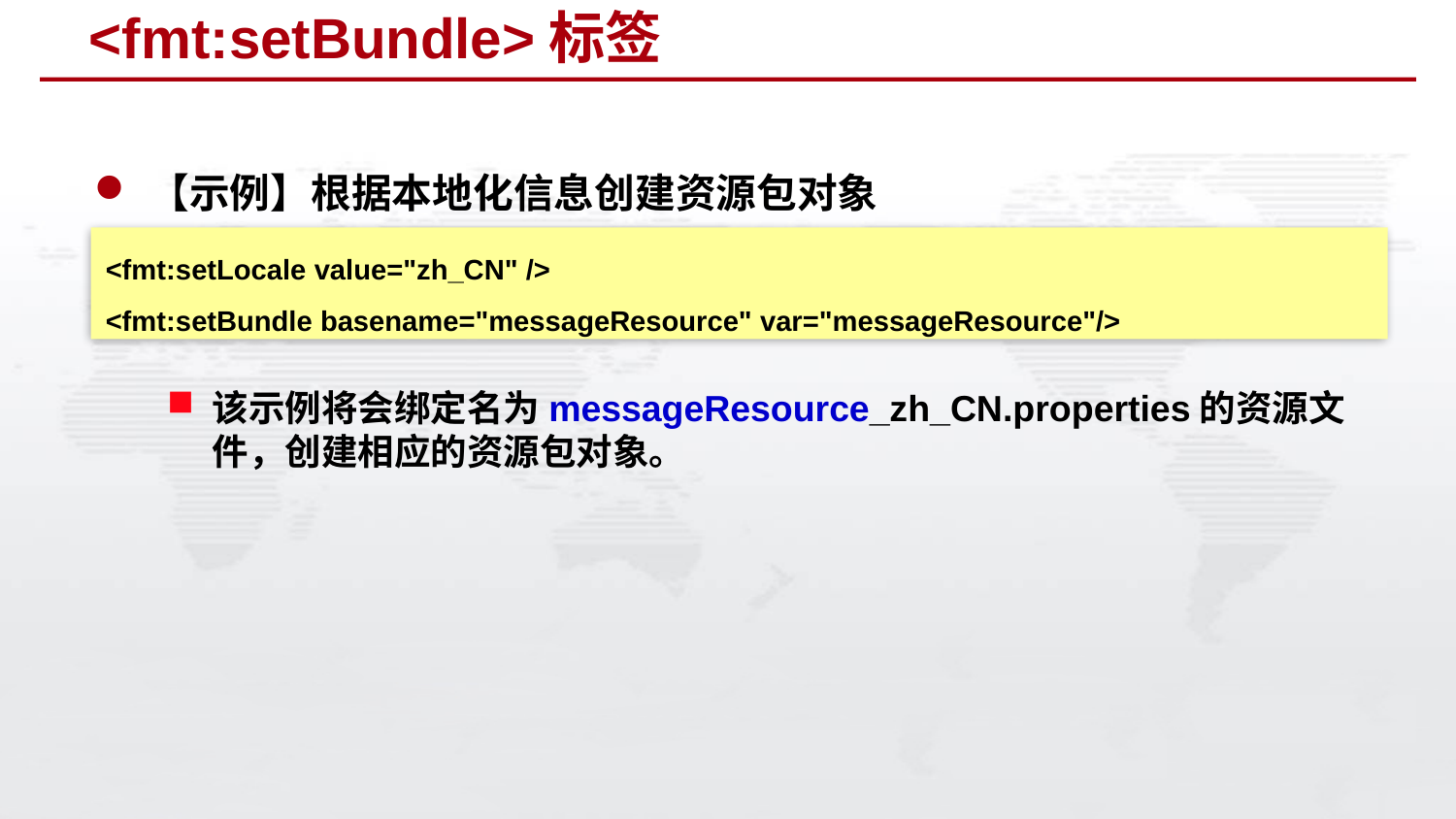

# <fmt:setBundle>标签
【示例】根据本地化信息创建资源包对象

该示例将会绑定名为messageResource_zh_CN.properties的资源文件，创建相应的资源包对象。

<fmt:setLocale value="zh_CN" />
<fmt:setBundle basename="messageResource" var="messageResource"/>